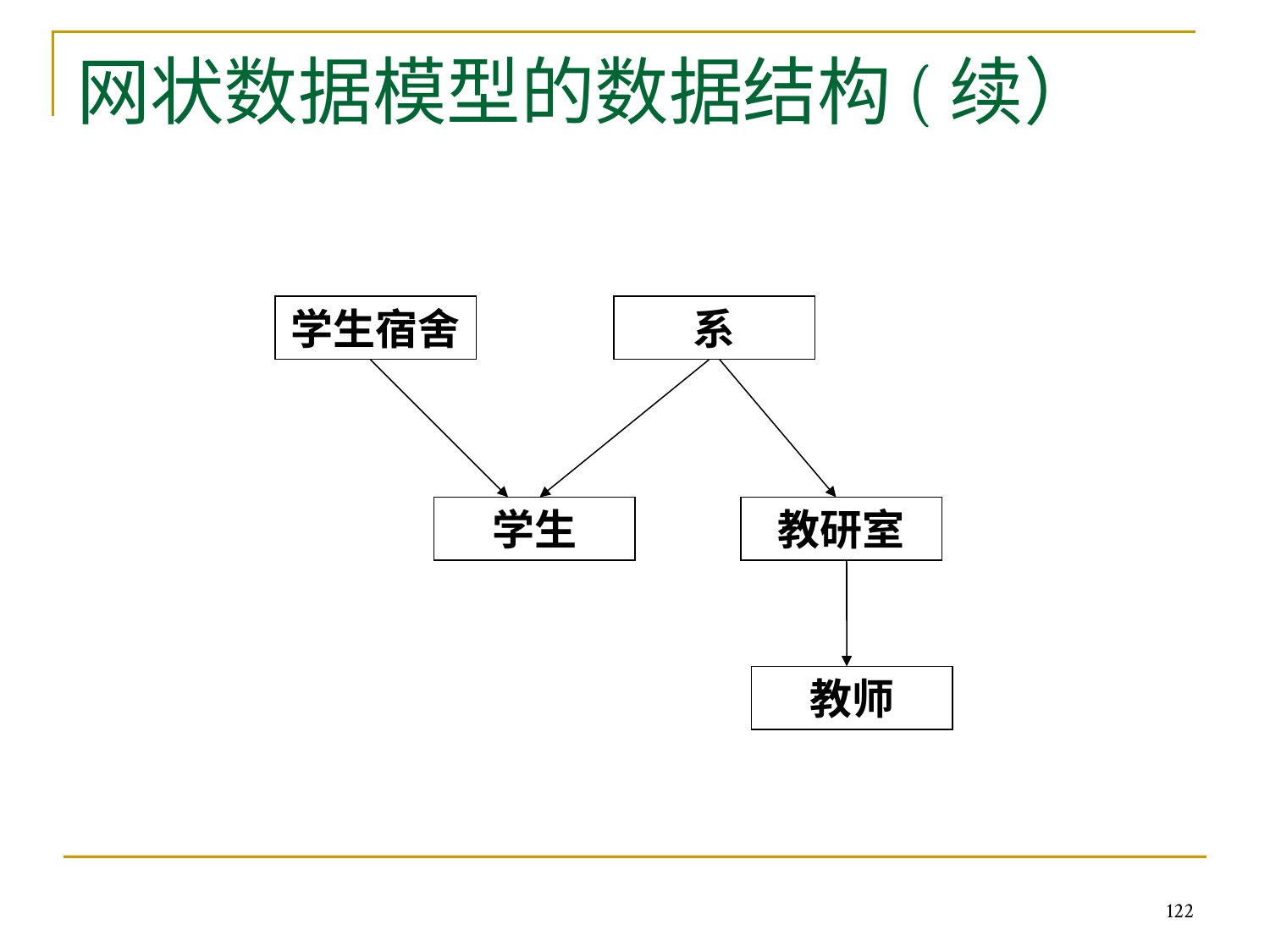

# 网状数据模型的数据结构(续）
学生宿舍
系

学生
教研室

教师
122